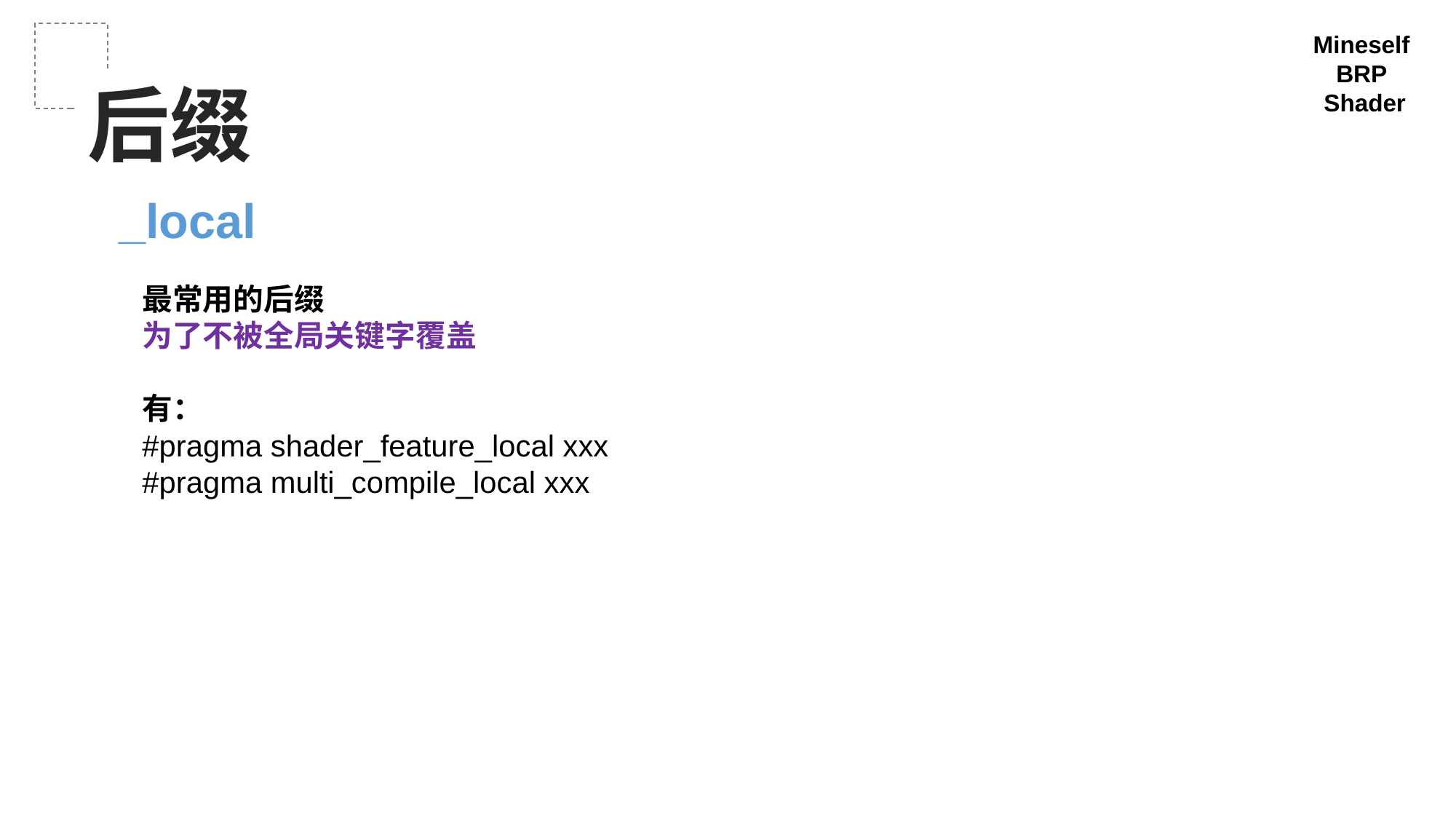

Mineself
BRP
Shader

后缀
_local
最常用的后缀
为了不被全局关键字覆盖

有：
#pragma shader_feature_local xxx
#pragma multi_compile_local xxx